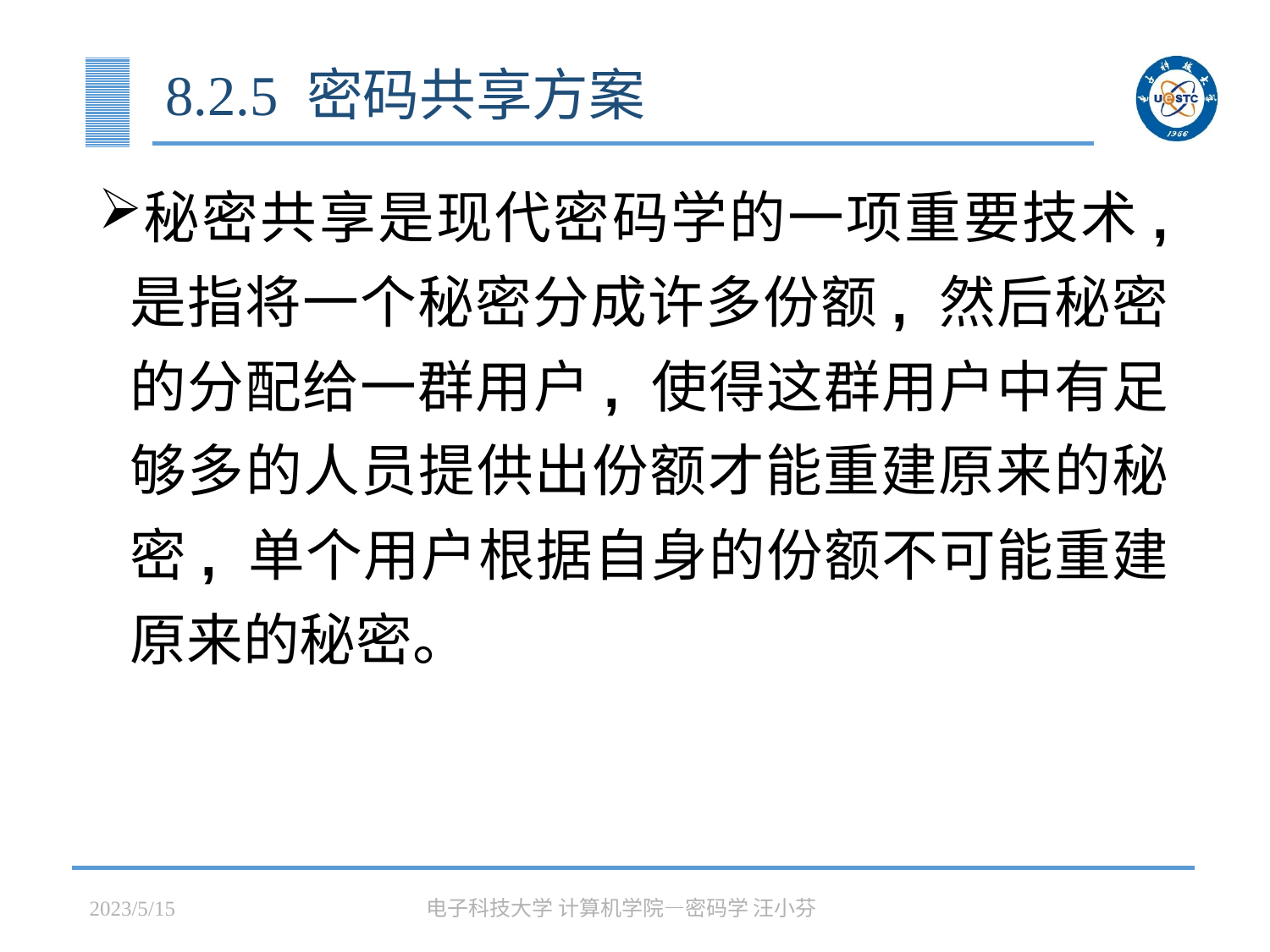

# 8.2.5 密码共享方案
秘密共享是现代密码学的一项重要技术, 是指将一个秘密分成许多份额, 然后秘密的分配给一群用户, 使得这群用户中有足够多的人员提供出份额才能重建原来的秘密, 单个用户根据自身的份额不可能重建原来的秘密。

2023/5/15
电子科技大学 计算机学院—密码学 汪小芬